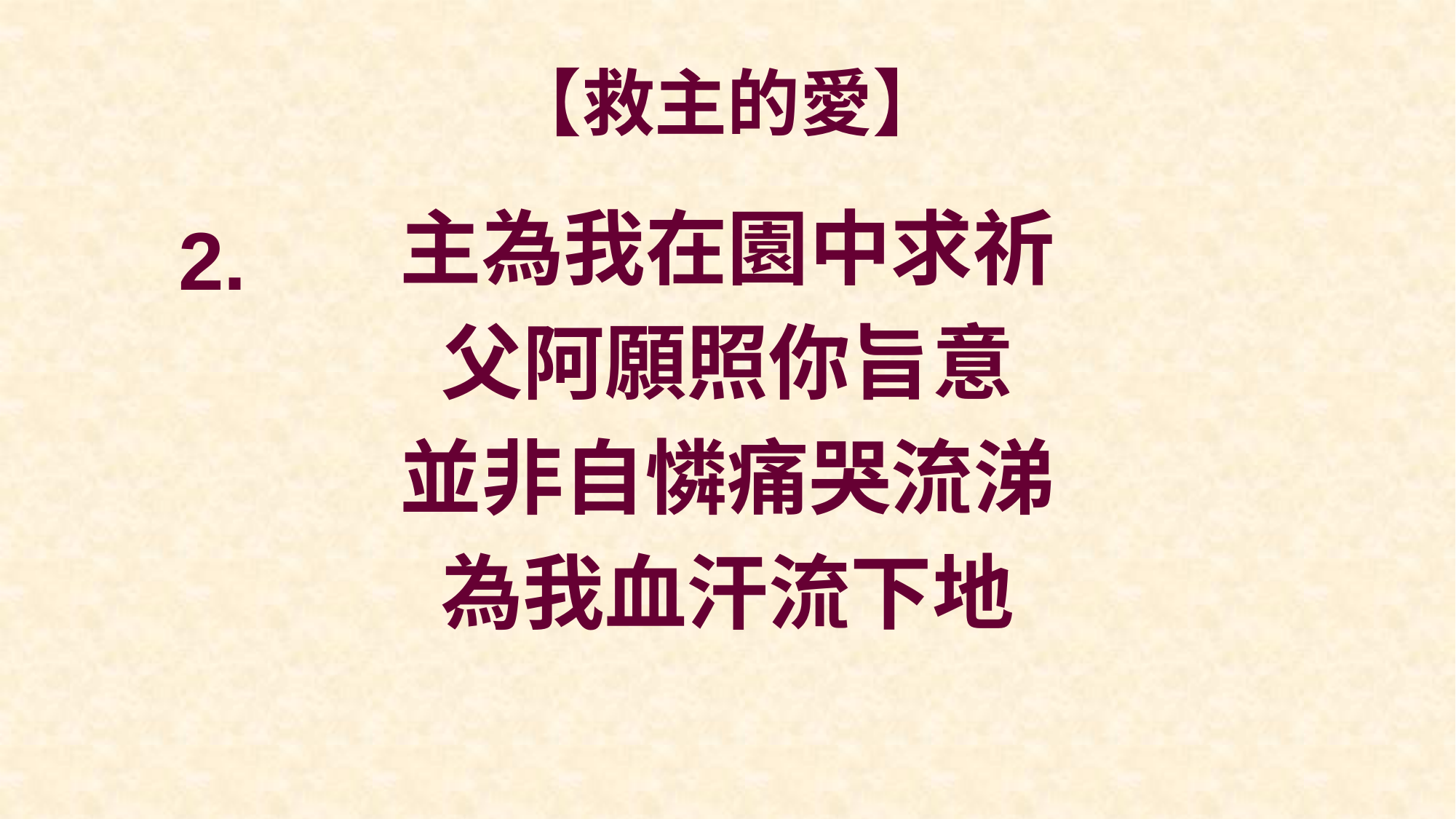

# 【救主的愛】
主為我在園中求祈
父阿願照你旨意
並非自憐痛哭流涕
為我血汗流下地
2.